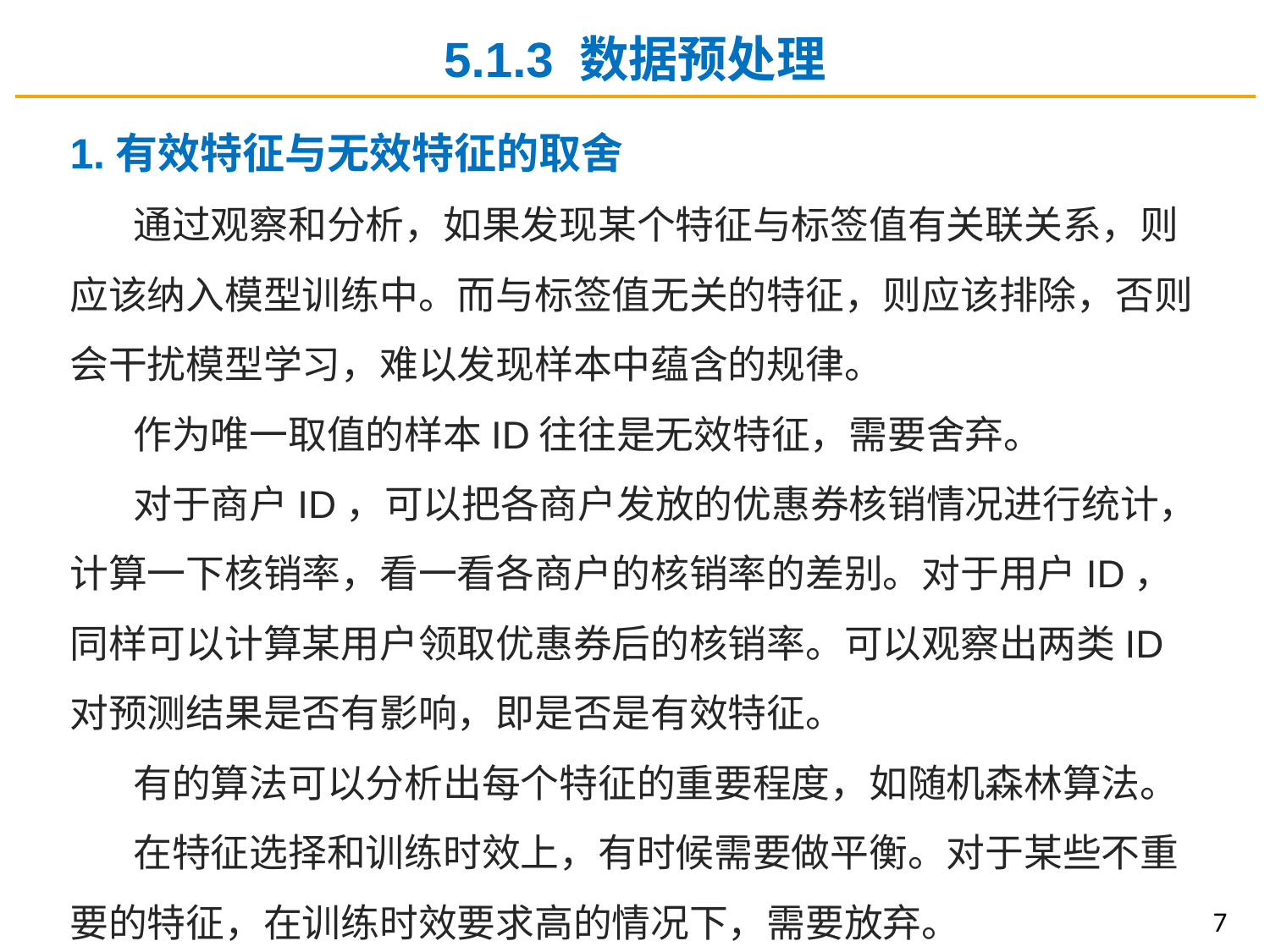

5.1.3 数据预处理
1.有效特征与无效特征的取舍
通过观察和分析，如果发现某个特征与标签值有关联关系，则应该纳入模型训练中。而与标签值无关的特征，则应该排除，否则会干扰模型学习，难以发现样本中蕴含的规律。
作为唯一取值的样本ID往往是无效特征，需要舍弃。
对于商户ID，可以把各商户发放的优惠券核销情况进行统计，计算一下核销率，看一看各商户的核销率的差别。对于用户ID，同样可以计算某用户领取优惠券后的核销率。可以观察出两类ID对预测结果是否有影响，即是否是有效特征。
有的算法可以分析出每个特征的重要程度，如随机森林算法。
在特征选择和训练时效上，有时候需要做平衡。对于某些不重要的特征，在训练时效要求高的情况下，需要放弃。
7